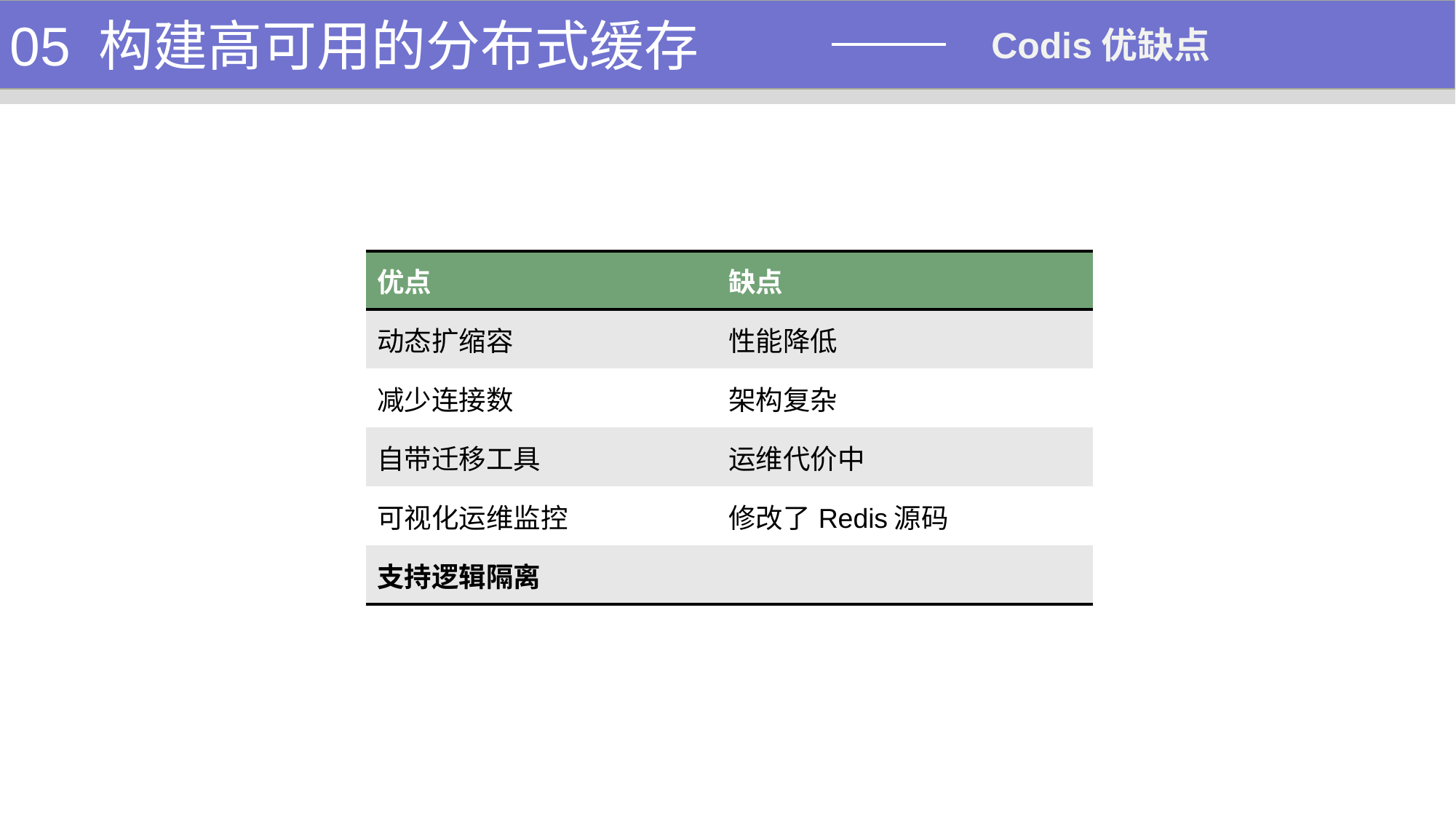

1、功能介绍
05 构建高可用的分布式缓存
Codis优缺点
| 优点 | 缺点 |
| --- | --- |
| 动态扩缩容 | 性能降低 |
| 减少连接数 | 架构复杂 |
| 自带迁移工具 | 运维代价中 |
| 可视化运维监控 | 修改了Redis源码 |
| 支持逻辑隔离 |  |